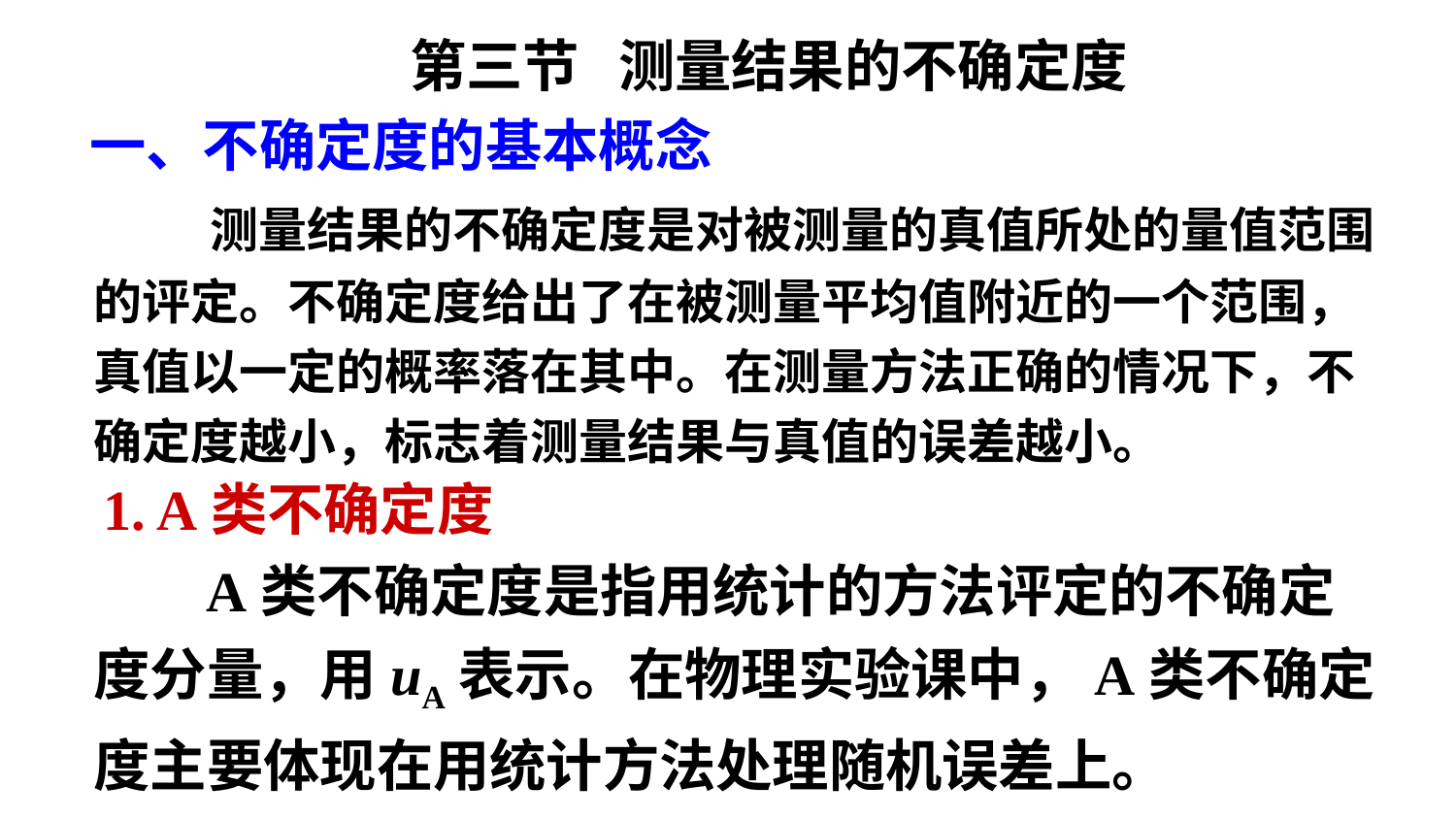

第三节   测量结果的不确定度
一、不确定度的基本概念
        测量结果的不确定度是对被测量的真值所处的量值范围的评定。不确定度给出了在被测量平均值附近的一个范围，真值以一定的概率落在其中。在测量方法正确的情况下，不确定度越小，标志着测量结果与真值的误差越小。
1. A类不确定度
        A类不确定度是指用统计的方法评定的不确定度分量，用uA表示。在物理实验课中，A类不确定度主要体现在用统计方法处理随机误差上。
18